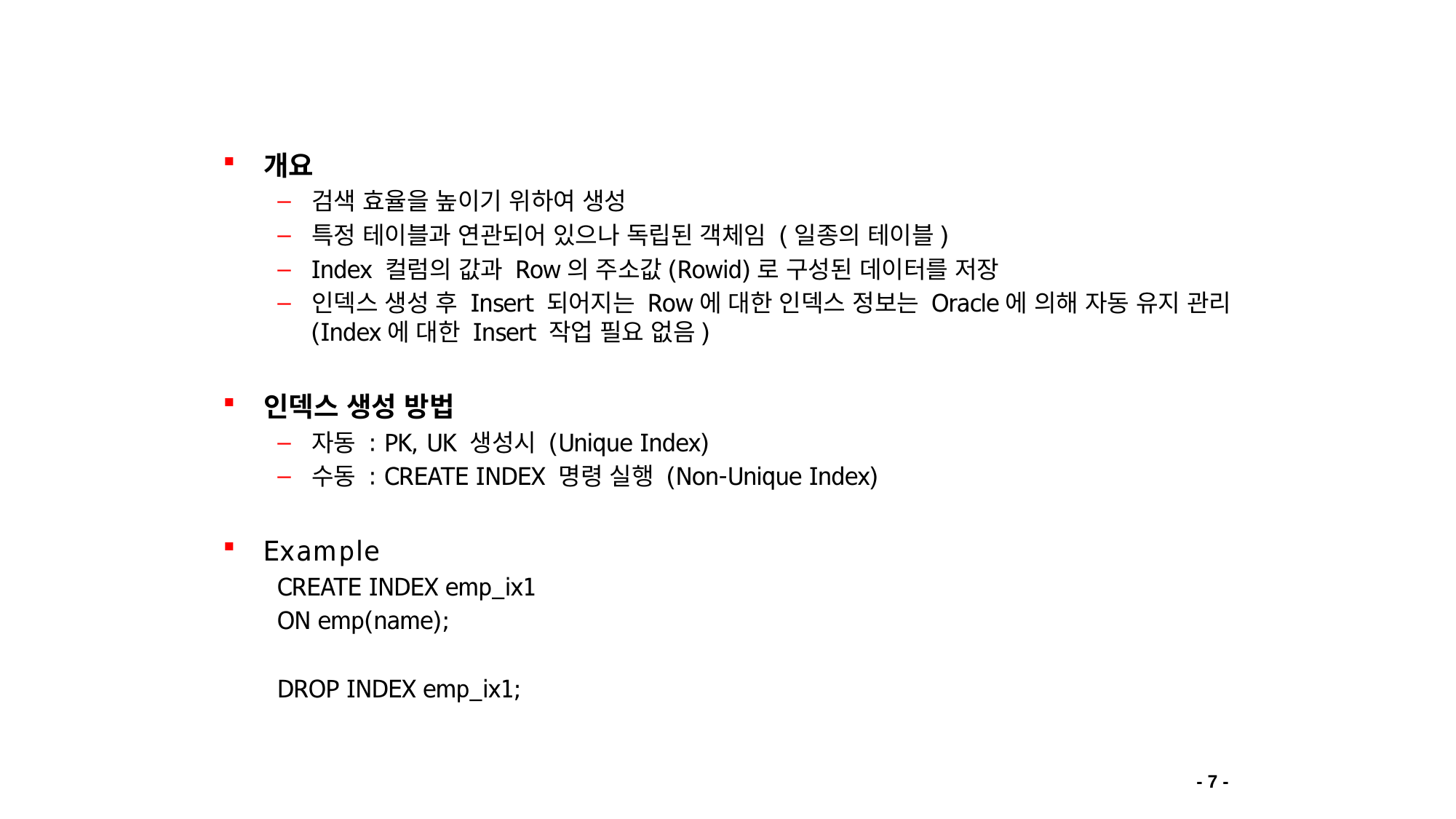

# Index
개요
검색 효율을 높이기 위하여 생성
특정 테이블과 연관되어 있으나 독립된 객체임 (일종의 테이블)
Index 컬럼의 값과 Row의 주소값(Rowid)로 구성된 데이터를 저장
인덱스 생성 후 Insert 되어지는 Row에 대한 인덱스 정보는 Oracle에 의해 자동 유지 관리 (Index에 대한 Insert 작업 필요 없음)

인덱스 생성 방법
자동 : PK, UK 생성시 (Unique Index)
수동 : CREATE INDEX 명령 실행 (Non-Unique Index)

Example
CREATE INDEX emp_ix1
ON emp(name);

DROP INDEX emp_ix1;
- 7 -